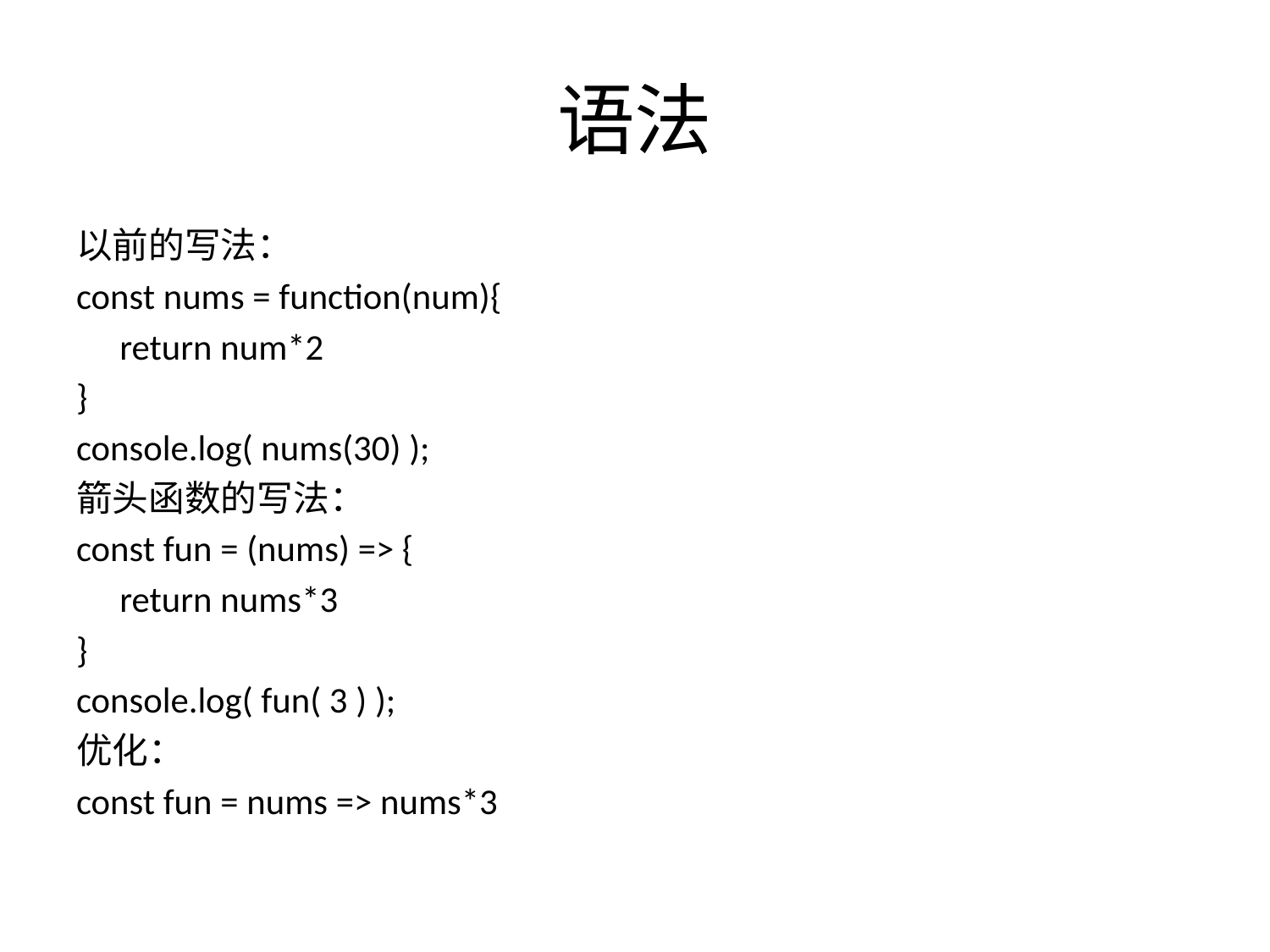

# 语法
以前的写法：
const nums = function(num){
	return num*2
}
console.log( nums(30) );
箭头函数的写法：
const fun = (nums) => {
	return nums*3
}
console.log( fun( 3 ) );
优化：
const fun = nums => nums*3